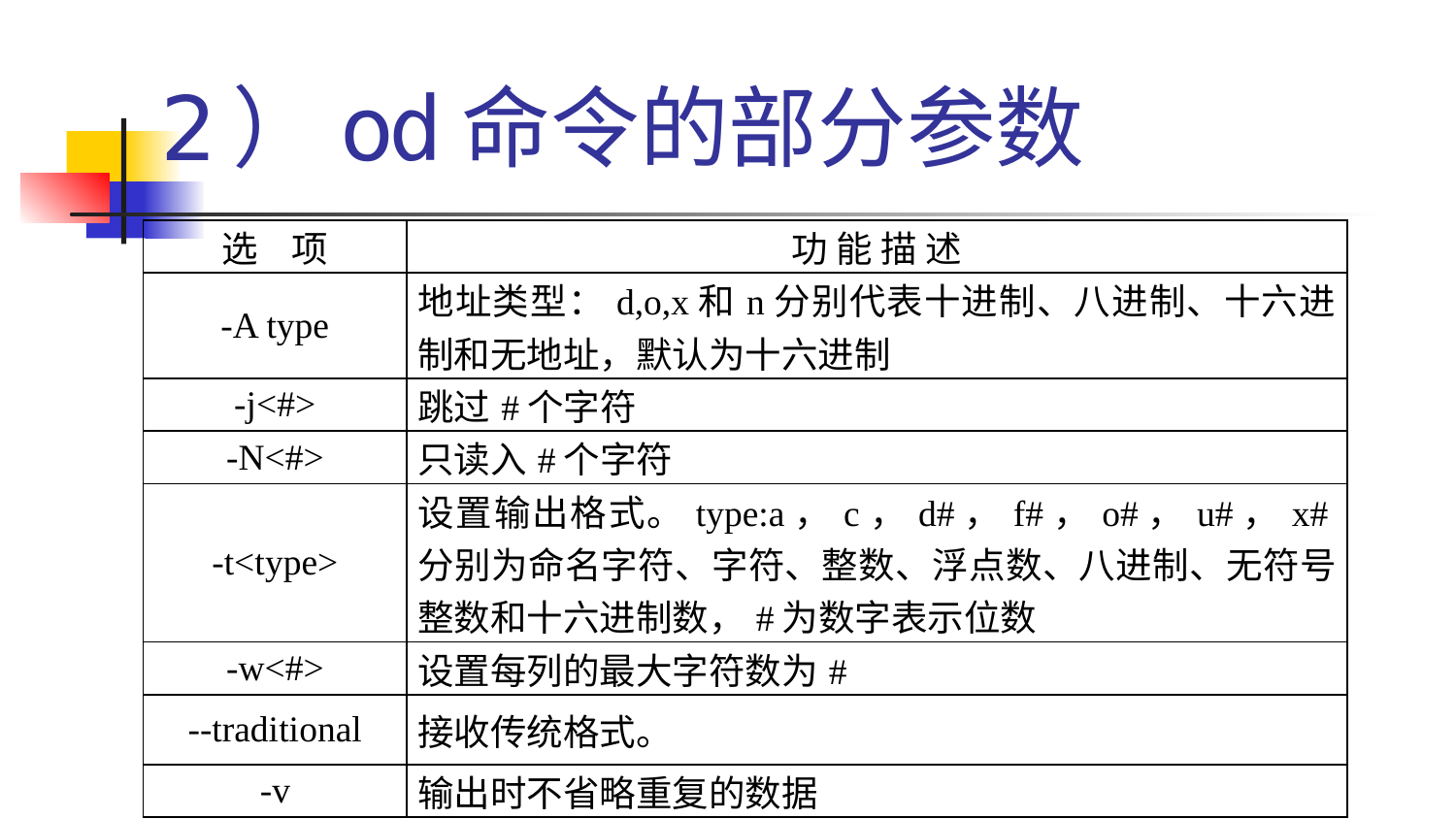

# 2）od命令的部分参数
| 选 项 | 功 能 描 述 |
| --- | --- |
| -A type | 地址类型：d,o,x和n分别代表十进制、八进制、十六进制和无地址，默认为十六进制 |
| -j<#> | 跳过#个字符 |
| -N<#> | 只读入#个字符 |
| -t<type> | 设置输出格式。type:a，c，d#，f#，o#，u#，x#分别为命名字符、字符、整数、浮点数、八进制、无符号整数和十六进制数，#为数字表示位数 |
| -w<#> | 设置每列的最大字符数为# |
| --traditional | 接收传统格式。 |
| -v | 输出时不省略重复的数据 |